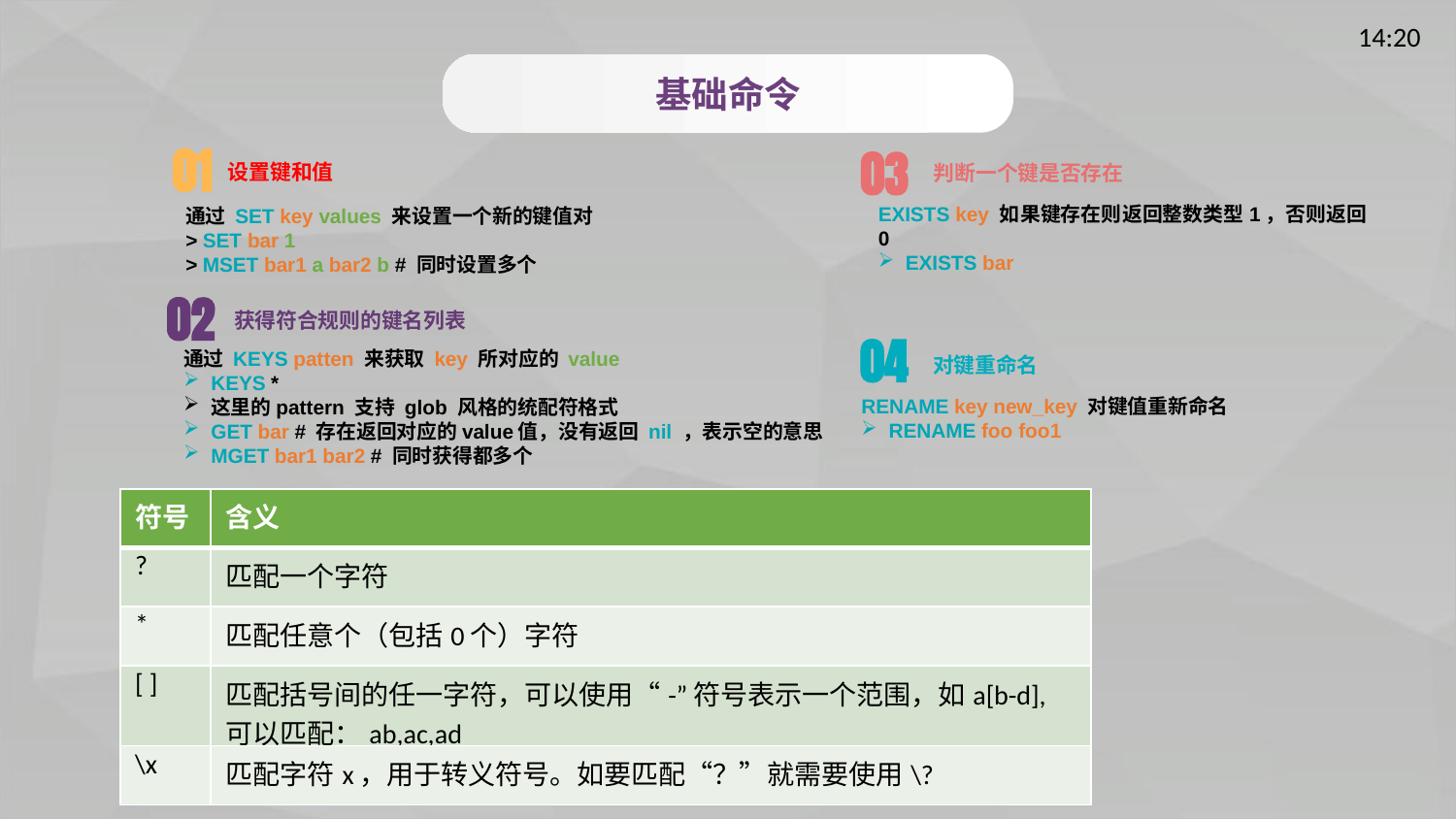

基础命令
01
设置键和值
通过 SET key values 来设置一个新的键值对
> SET bar 1
> MSET bar1 a bar2 b # 同时设置多个
03
判断一个键是否存在
EXISTS key 如果键存在则返回整数类型1，否则返回0
EXISTS bar
02
获得符合规则的键名列表
通过 KEYS patten 来获取 key 所对应的 value
KEYS *
这里的pattern 支持 glob 风格的统配符格式
GET bar # 存在返回对应的value值，没有返回 nil ，表示空的意思
MGET bar1 bar2 # 同时获得都多个
04
对键重命名
RENAME key new_key 对键值重新命名
RENAME foo foo1

| 符号 | 含义 |
| --- | --- |
| ? | 匹配一个字符 |
| \* | 匹配任意个（包括0个）字符 |
| [ ] | 匹配括号间的任一字符，可以使用“-”符号表示一个范围，如a[b-d],可以匹配：ab,ac,ad |
| \x | 匹配字符x，用于转义符号。如要匹配“？”就需要使用\? |